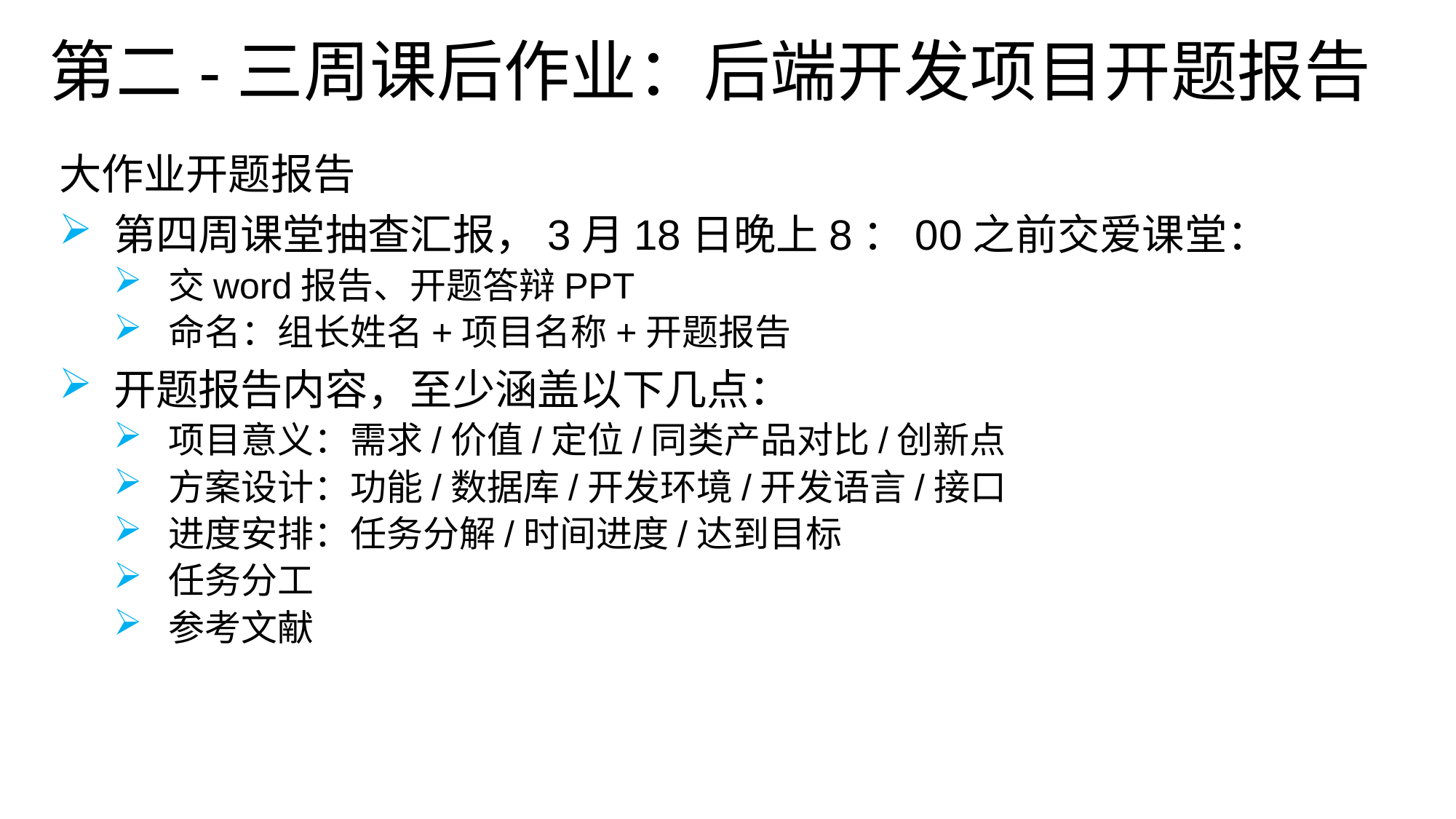

第二-三周课后作业：后端开发项目开题报告
大作业开题报告
第四周课堂抽查汇报，3月18日晚上8：00之前交爱课堂：
交word报告、开题答辩PPT
命名：组长姓名+项目名称+开题报告
开题报告内容，至少涵盖以下几点：
项目意义：需求/价值/定位/同类产品对比/创新点
方案设计：功能/数据库/开发环境/开发语言/接口
进度安排：任务分解/时间进度/达到目标
任务分工
参考文献